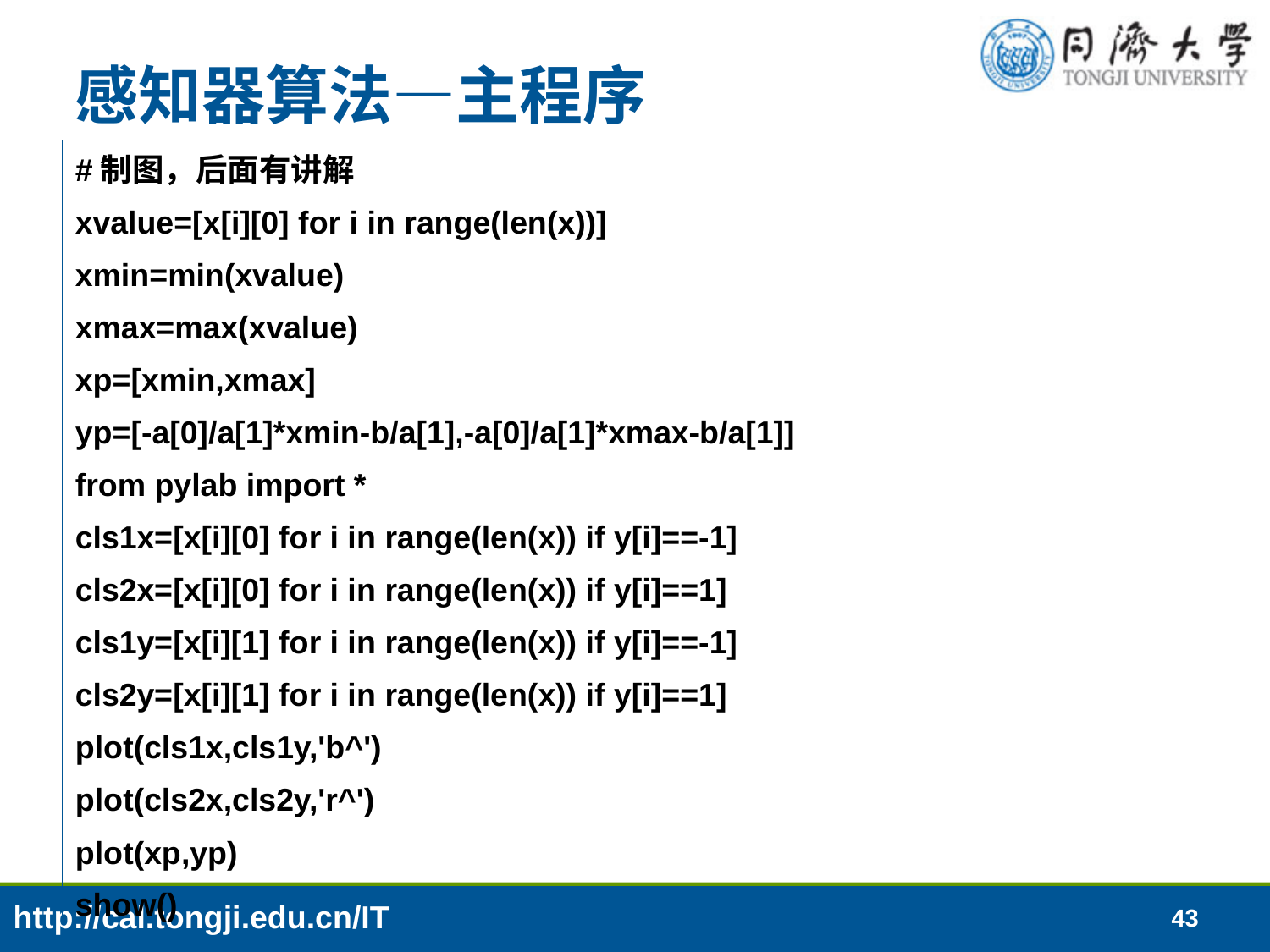

# 感知器算法—主程序
#制图，后面有讲解
xvalue=[x[i][0] for i in range(len(x))]
xmin=min(xvalue)
xmax=max(xvalue)
xp=[xmin,xmax]
yp=[-a[0]/a[1]*xmin-b/a[1],-a[0]/a[1]*xmax-b/a[1]]
from pylab import *
cls1x=[x[i][0] for i in range(len(x)) if y[i]==-1]
cls2x=[x[i][0] for i in range(len(x)) if y[i]==1]
cls1y=[x[i][1] for i in range(len(x)) if y[i]==-1]
cls2y=[x[i][1] for i in range(len(x)) if y[i]==1]
plot(cls1x,cls1y,'b^')
plot(cls2x,cls2y,'r^')
plot(xp,yp)
show()